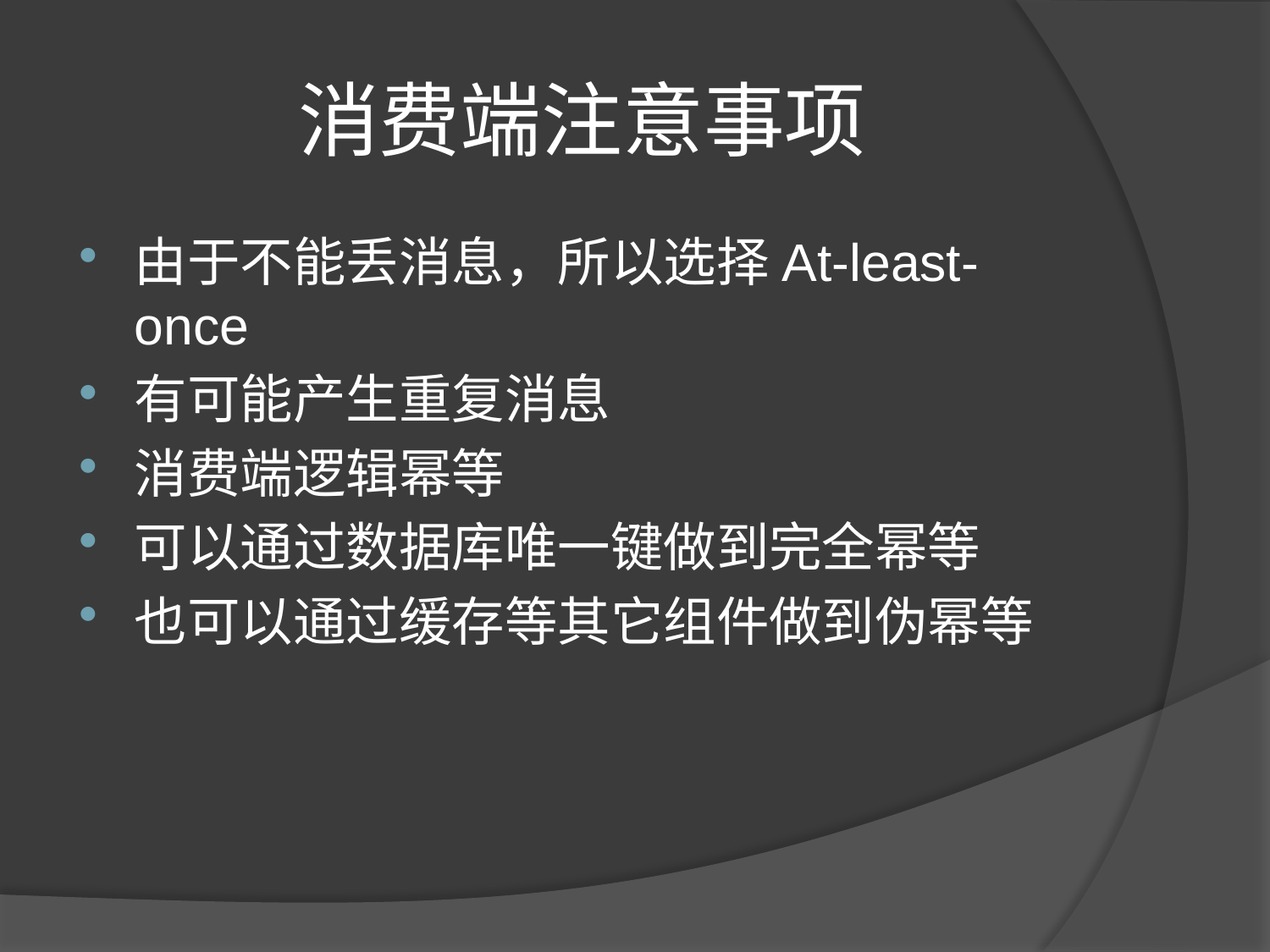

# 消费端注意事项
由于不能丢消息，所以选择At-least-once
有可能产生重复消息
消费端逻辑幂等
可以通过数据库唯一键做到完全幂等
也可以通过缓存等其它组件做到伪幂等